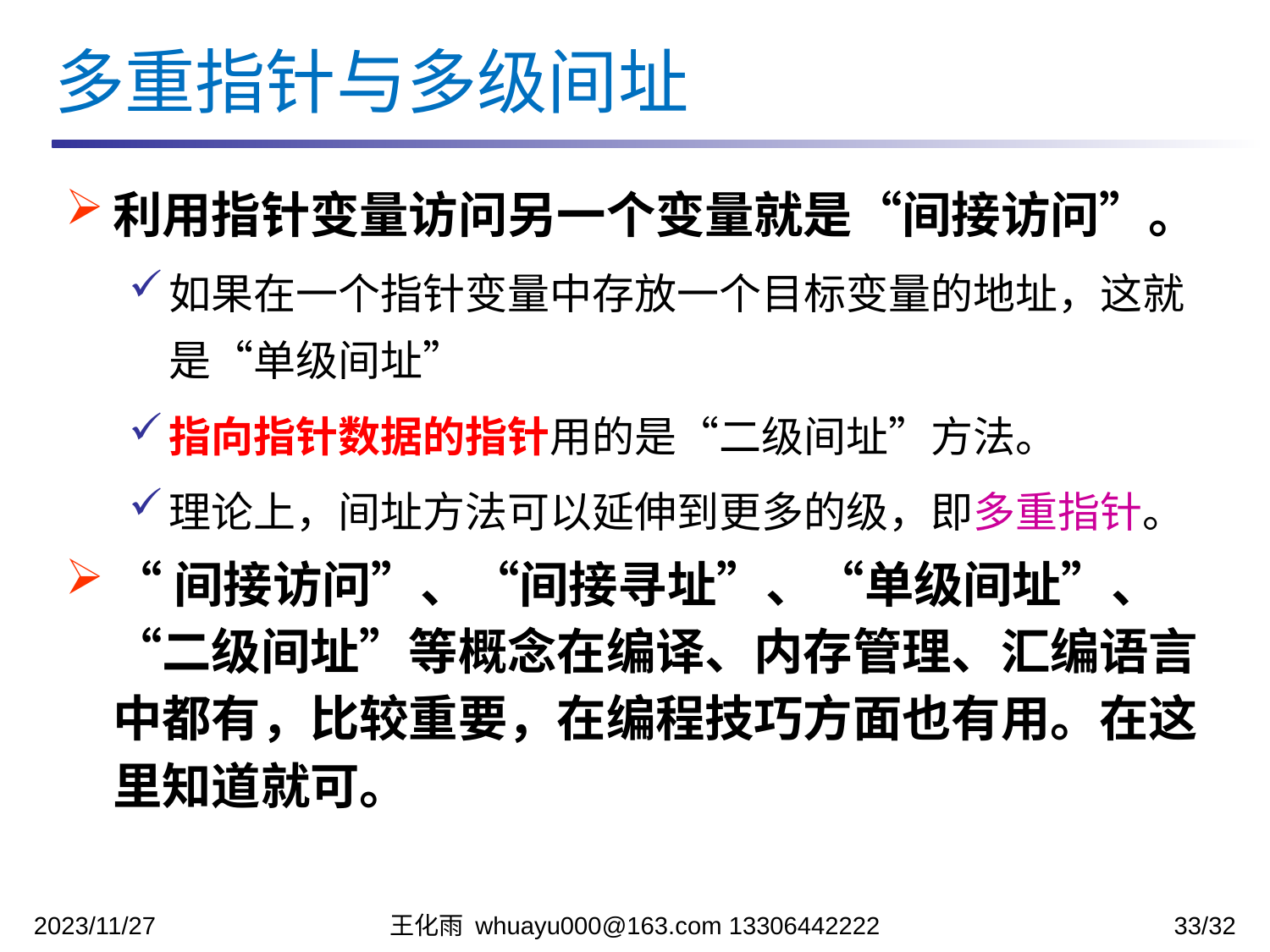

多重指针与多级间址
利用指针变量访问另一个变量就是“间接访问”。
如果在一个指针变量中存放一个目标变量的地址，这就是“单级间址”
指向指针数据的指针用的是“二级间址”方法。
理论上，间址方法可以延伸到更多的级，即多重指针。
“间接访问”、“间接寻址”、“单级间址”、“二级间址”等概念在编译、内存管理、汇编语言中都有，比较重要，在编程技巧方面也有用。在这里知道就可。
2023/11/27
王化雨 whuayu000@163.com 13306442222
33/32